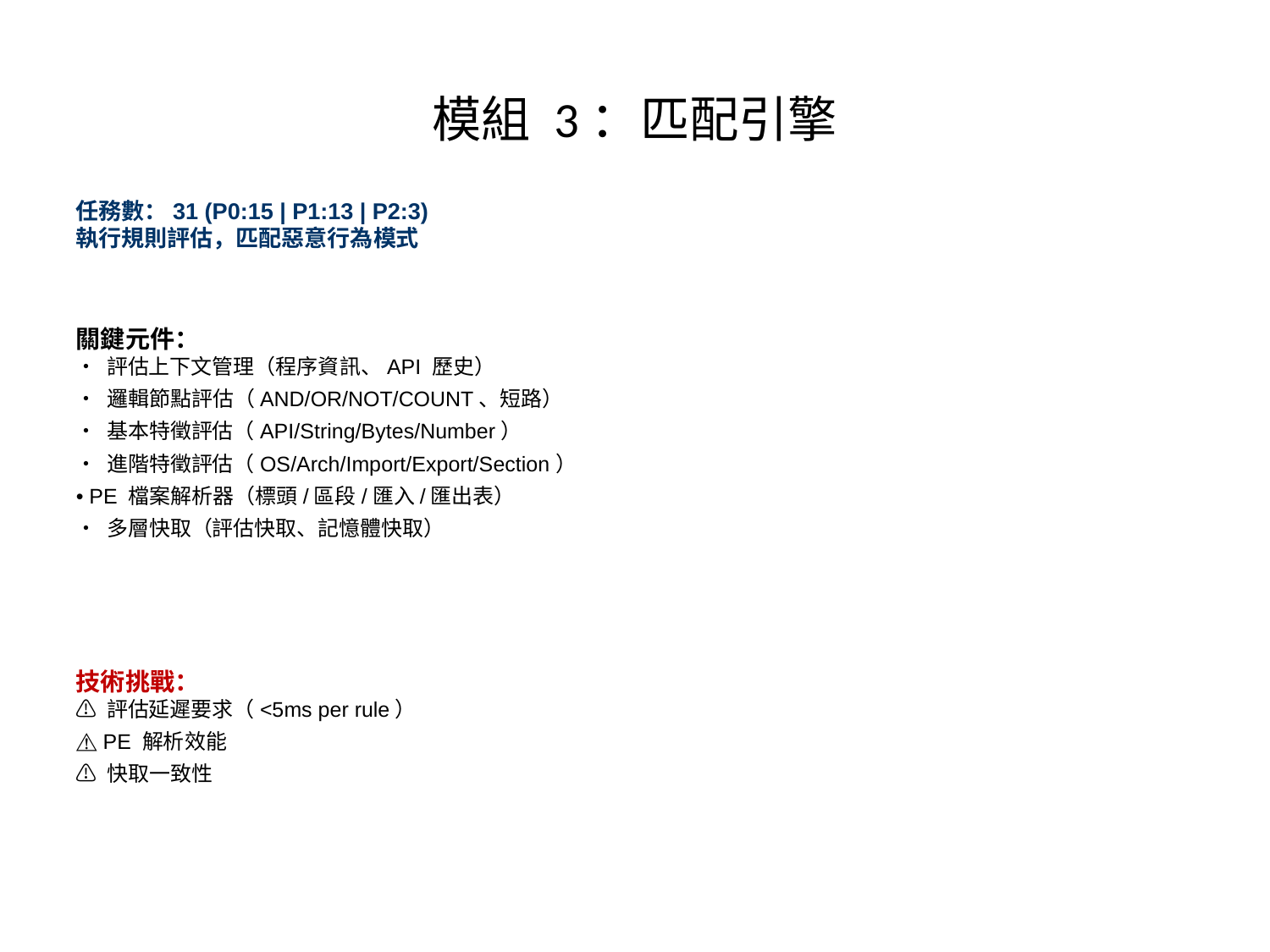

# 模組 3：匹配引擎
任務數：31 (P0:15 | P1:13 | P2:3)
執行規則評估，匹配惡意行為模式
關鍵元件：
• 評估上下文管理（程序資訊、API 歷史）
• 邏輯節點評估（AND/OR/NOT/COUNT、短路）
• 基本特徵評估（API/String/Bytes/Number）
• 進階特徵評估（OS/Arch/Import/Export/Section）
• PE 檔案解析器（標頭/區段/匯入/匯出表）
• 多層快取（評估快取、記憶體快取）
技術挑戰：
⚠ 評估延遲要求（<5ms per rule）
⚠ PE 解析效能
⚠ 快取一致性